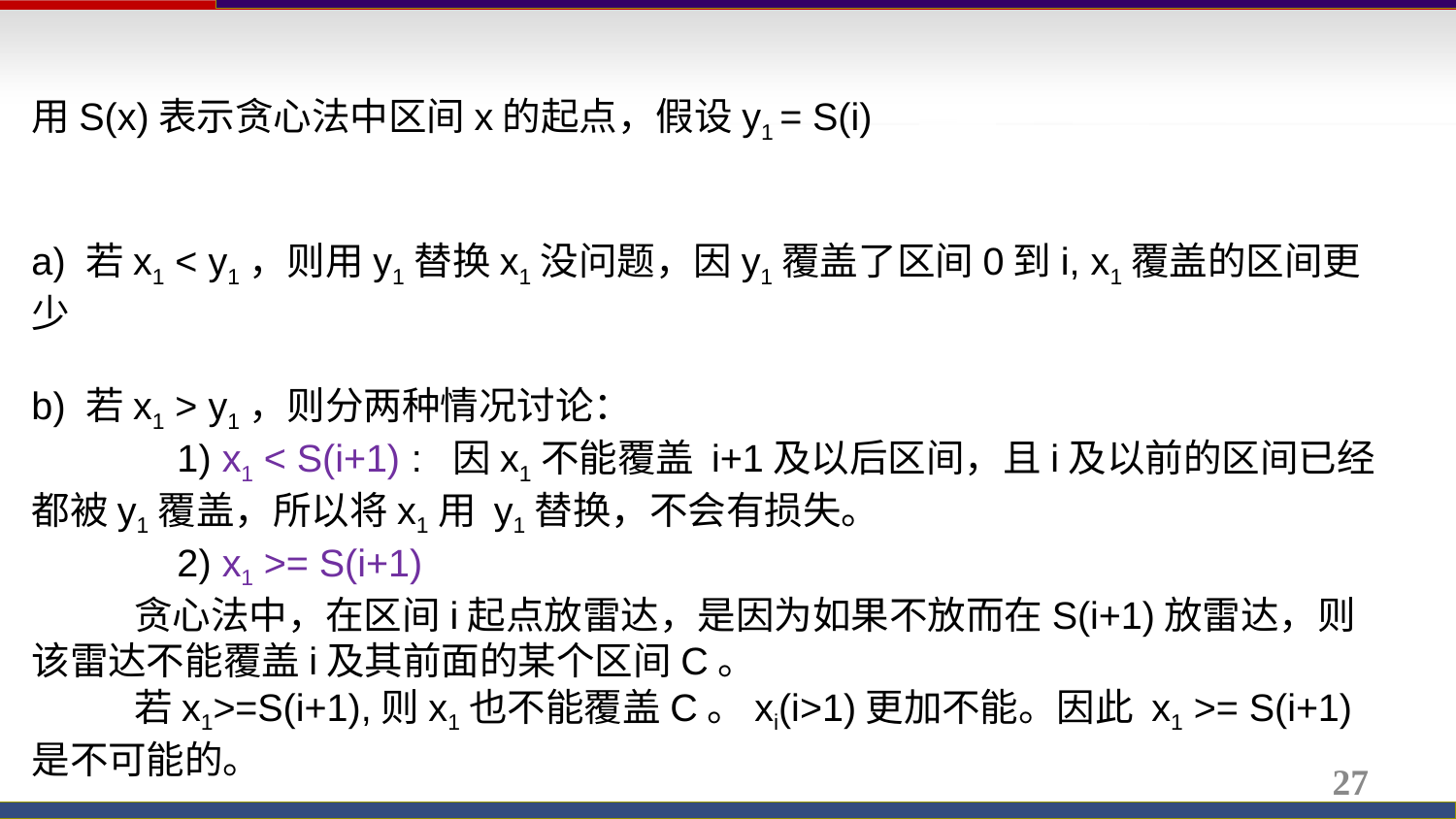

用S(x)表示贪心法中区间x的起点，假设y1 = S(i)

a) 若x1 < y1，则用y1替换x1没问题，因y1覆盖了区间0到i, x1覆盖的区间更少

b) 若x1 > y1，则分两种情况讨论：
	1) x1 < S(i+1) :  因x1不能覆盖 i+1及以后区间，且i及以前的区间已经都被y1覆盖，所以将x1用 y1替换，不会有损失。
	2) x1 >= S(i+1)
           贪心法中，在区间i起点放雷达，是因为如果不放而在S(i+1)放雷达，则该雷达不能覆盖i及其前面的某个区间C。
           若x1>=S(i+1),则x1也不能覆盖C。xi(i>1)更加不能。因此 x1 >= S(i+1) 是不可能的。

       类似地证明，假设xi可以被yi替换，则 xi+1也可以被yi+1替换。